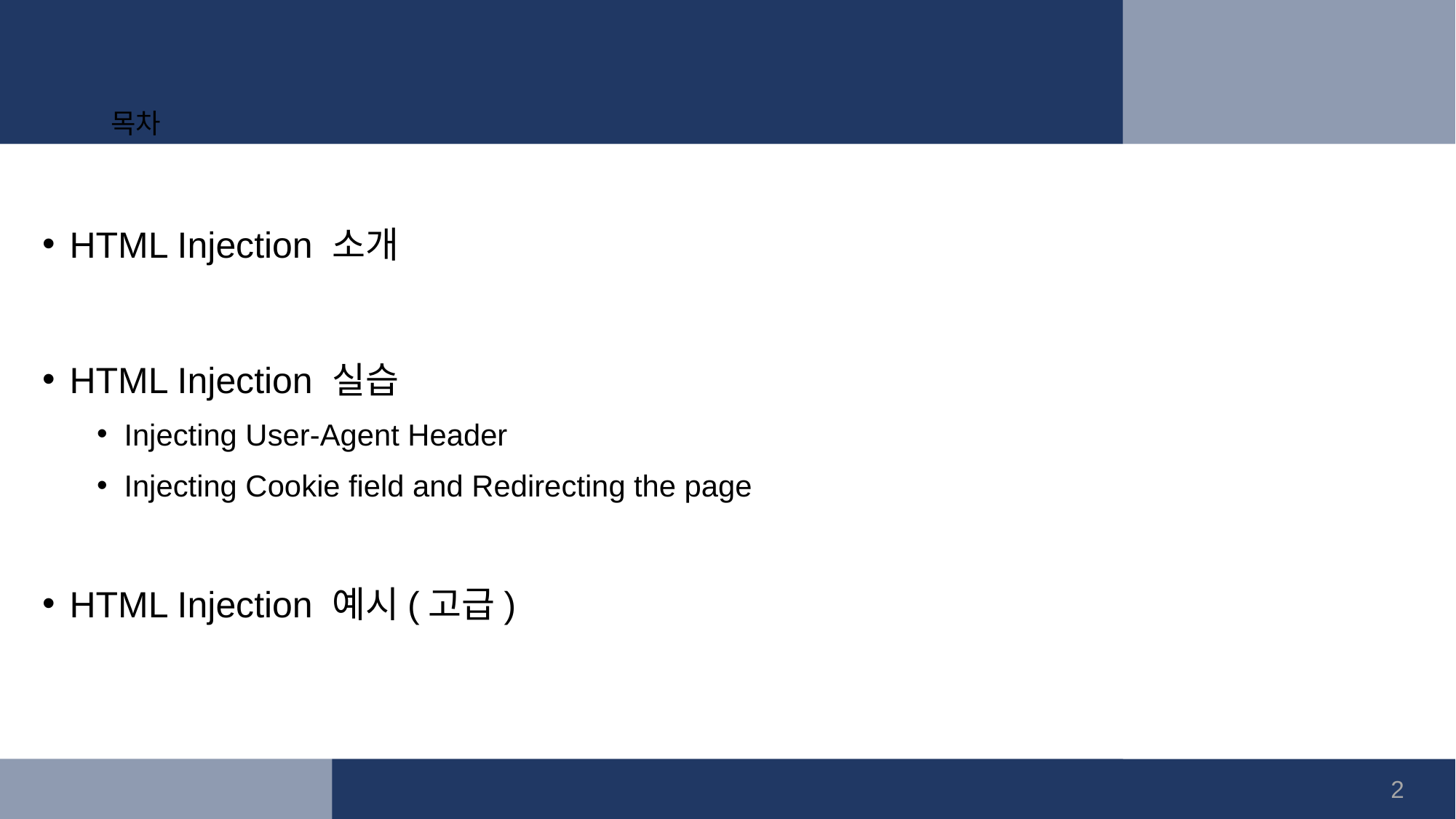

# 목차
HTML Injection 소개

HTML Injection 실습
Injecting User-Agent Header
Injecting Cookie field and Redirecting the page

HTML Injection 예시(고급)

2